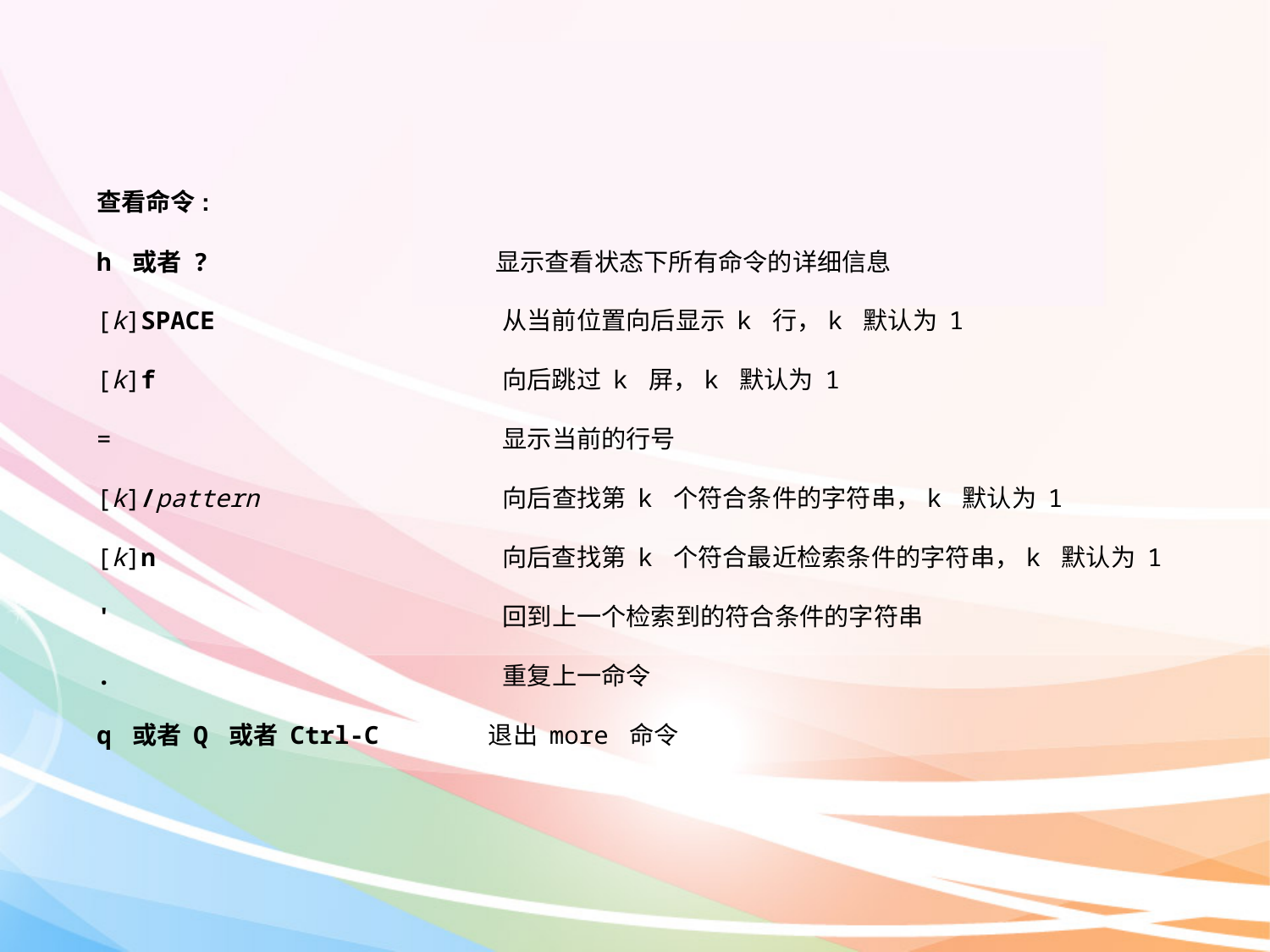

查看命令:

h 或者 ?                   显示查看状态下所有命令的详细信息

[k]SPACE                   从当前位置向后显示 k 行，k 默认为 1

[k]f                       向后跳过 k 屏，k 默认为 1

=                          显示当前的行号

[k]/pattern                向后查找第 k 个符合条件的字符串，k 默认为 1

[k]n                       向后查找第 k 个符合最近检索条件的字符串，k 默认为 1

'                          回到上一个检索到的符合条件的字符串

.                          重复上一命令

q 或者 Q 或者 Ctrl-C       退出 more 命令